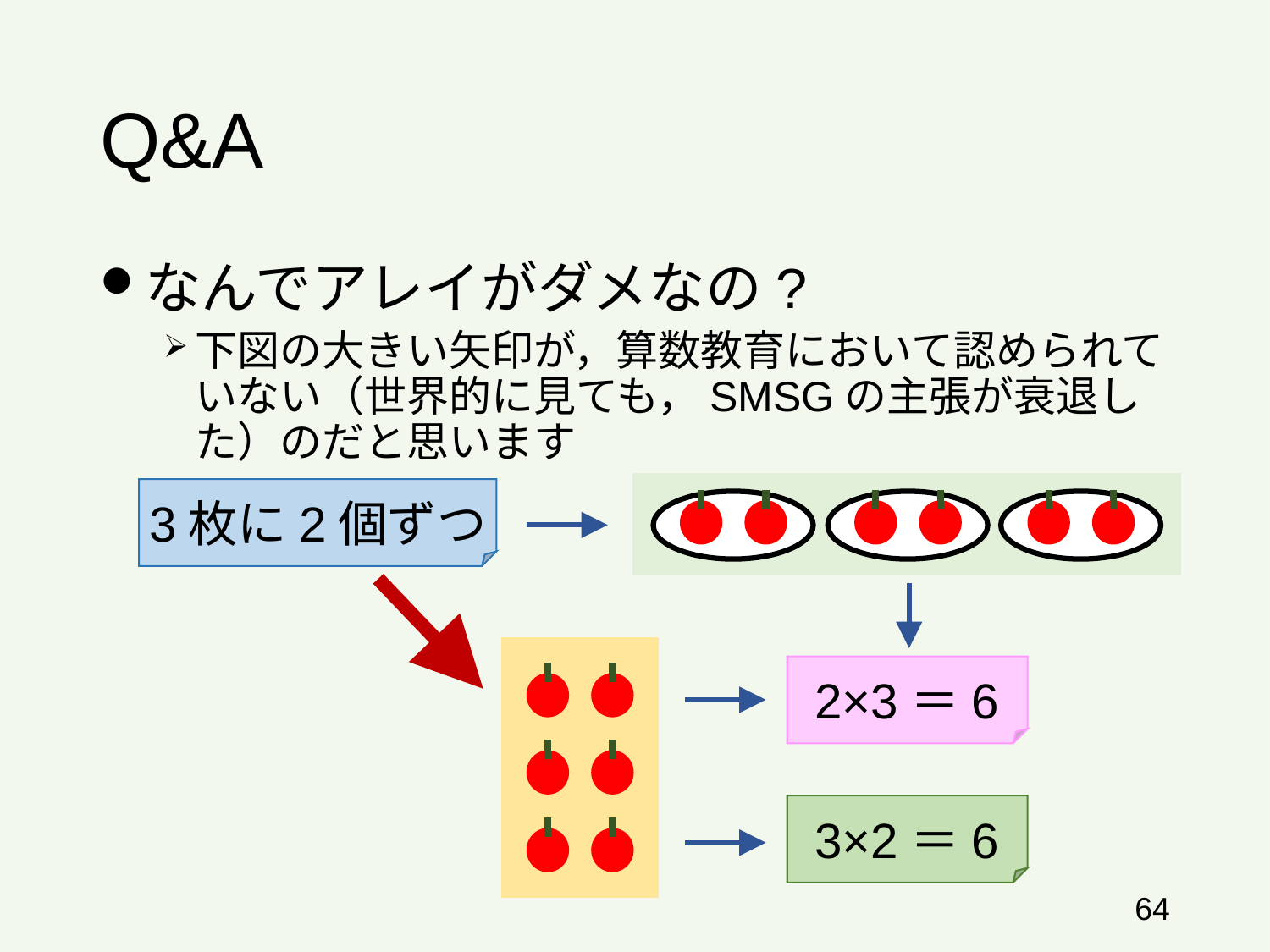

# Q&A
なんでアレイがダメなの?
下図の大きい矢印が，算数教育において認められていない（世界的に見ても，SMSGの主張が衰退した）のだと思います

3枚に2個ずつ

2×3＝6

3×2＝6
64